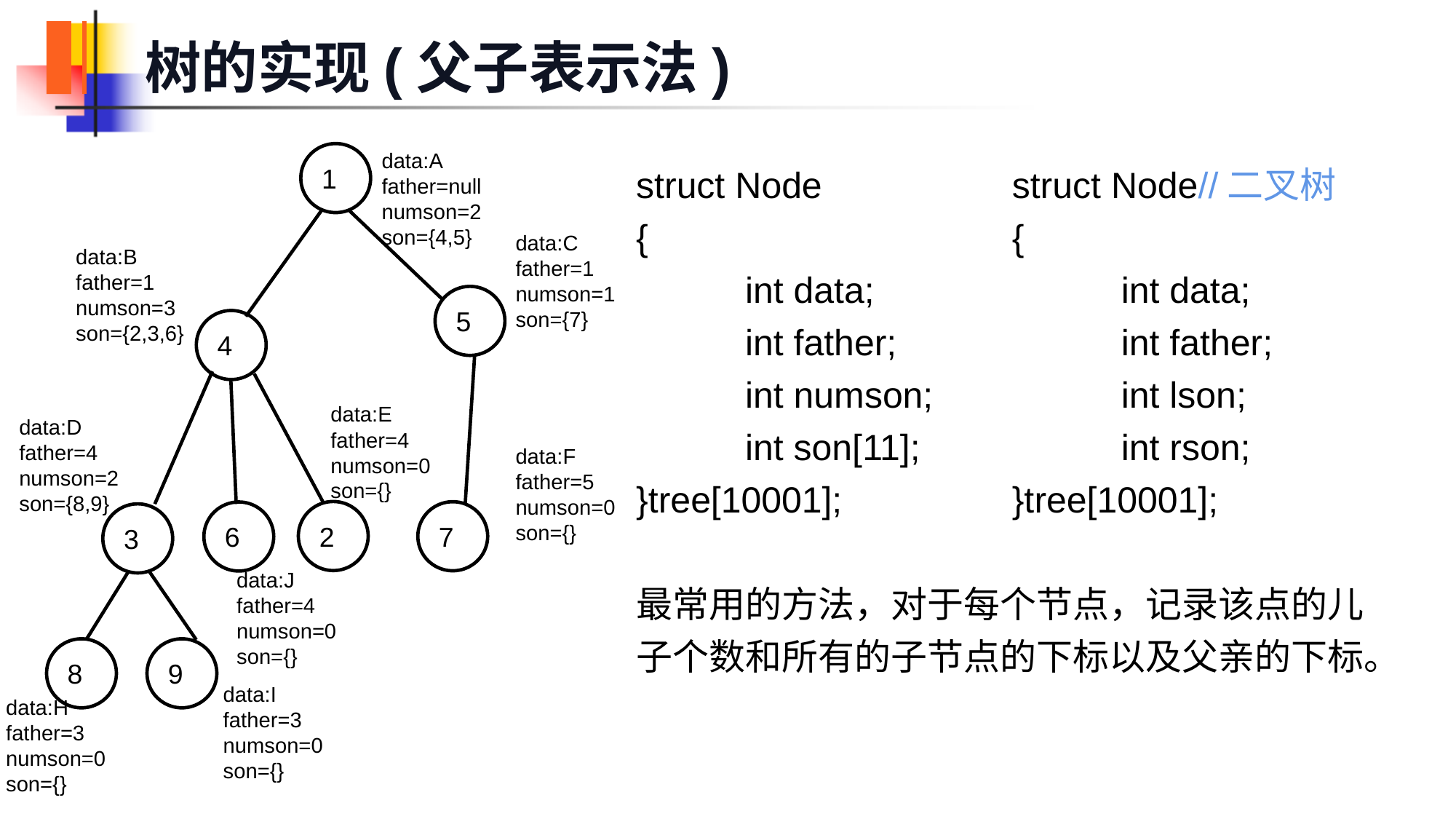

树的实现(父子表示法)

data:A
father=null
numson=2
son={4,5}
1

5
4

2
7
3

6

struct Node
{
	int data;
	int father;
	int numson;
	int son[11];
}tree[10001];

最常用的方法，对于每个节点，记录该点的儿子个数和所有的子节点的下标以及父亲的下标。

struct Node//二叉树
{
	int data;
	int father;
	int lson;
	int rson;
}tree[10001];

data:C
father=1
numson=1
son={7}
data:B
father=1
numson=3
son={2,3,6}
data:E
father=4
numson=0
son={}

data:D
father=4
numson=2
son={8,9}
data:F
father=5
numson=0
son={}
data:J
father=4
numson=0
son={}
8
9
data:I
father=3
numson=0
son={}
data:H
father=3
numson=0
son={}